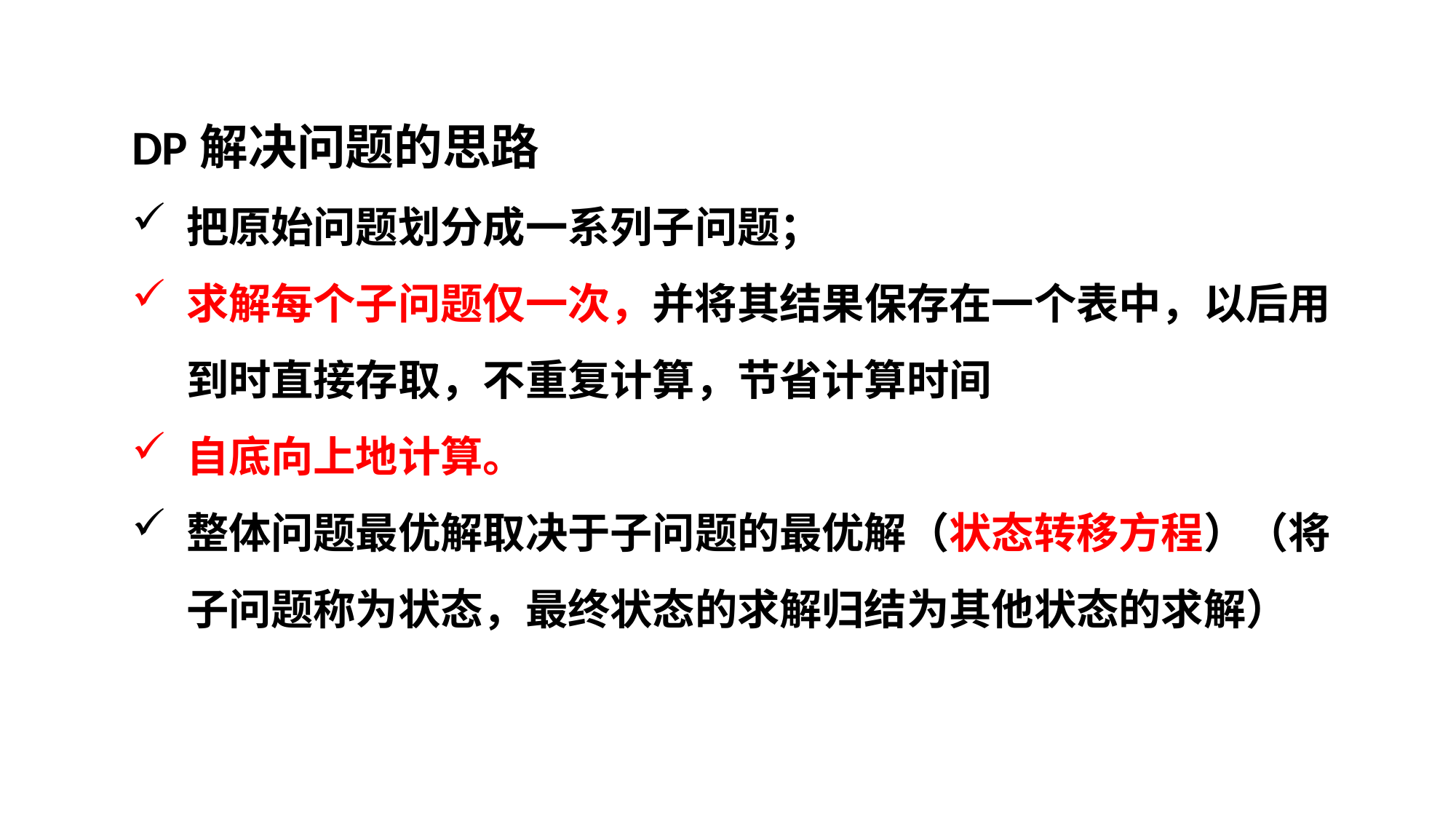

DP解决问题的思路
把原始问题划分成一系列子问题；
求解每个子问题仅一次，并将其结果保存在一个表中，以后用到时直接存取，不重复计算，节省计算时间
自底向上地计算。
整体问题最优解取决于子问题的最优解（状态转移方程）（将子问题称为状态，最终状态的求解归结为其他状态的求解）